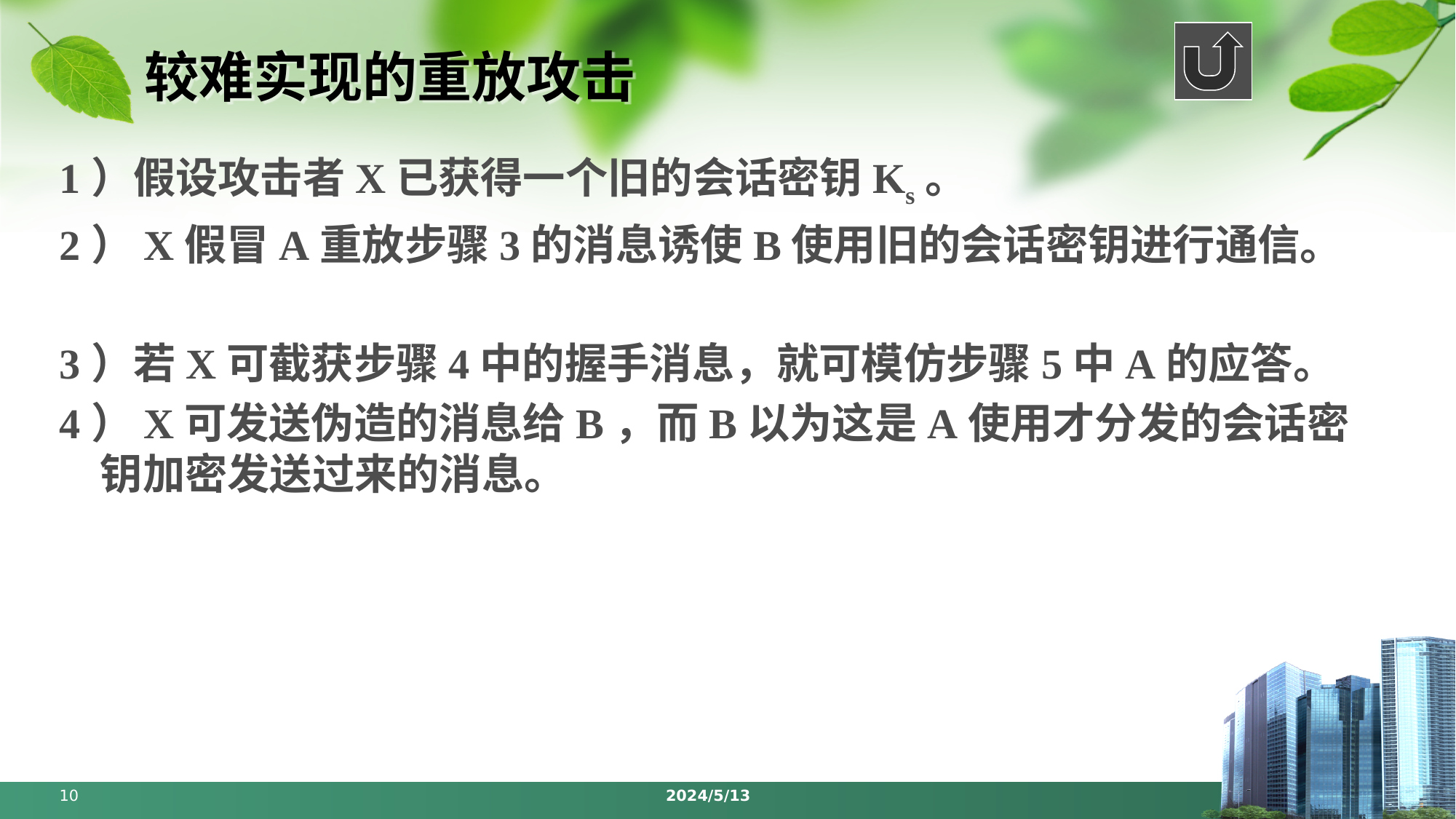

# 较难实现的重放攻击
1）假设攻击者X已获得一个旧的会话密钥Ks。
2）X假冒A重放步骤3的消息诱使B使用旧的会话密钥进行通信。

3）若X可截获步骤4中的握手消息，就可模仿步骤5中A的应答。
4）X可发送伪造的消息给B，而B以为这是A使用才分发的会话密钥加密发送过来的消息。
10
2024/5/13